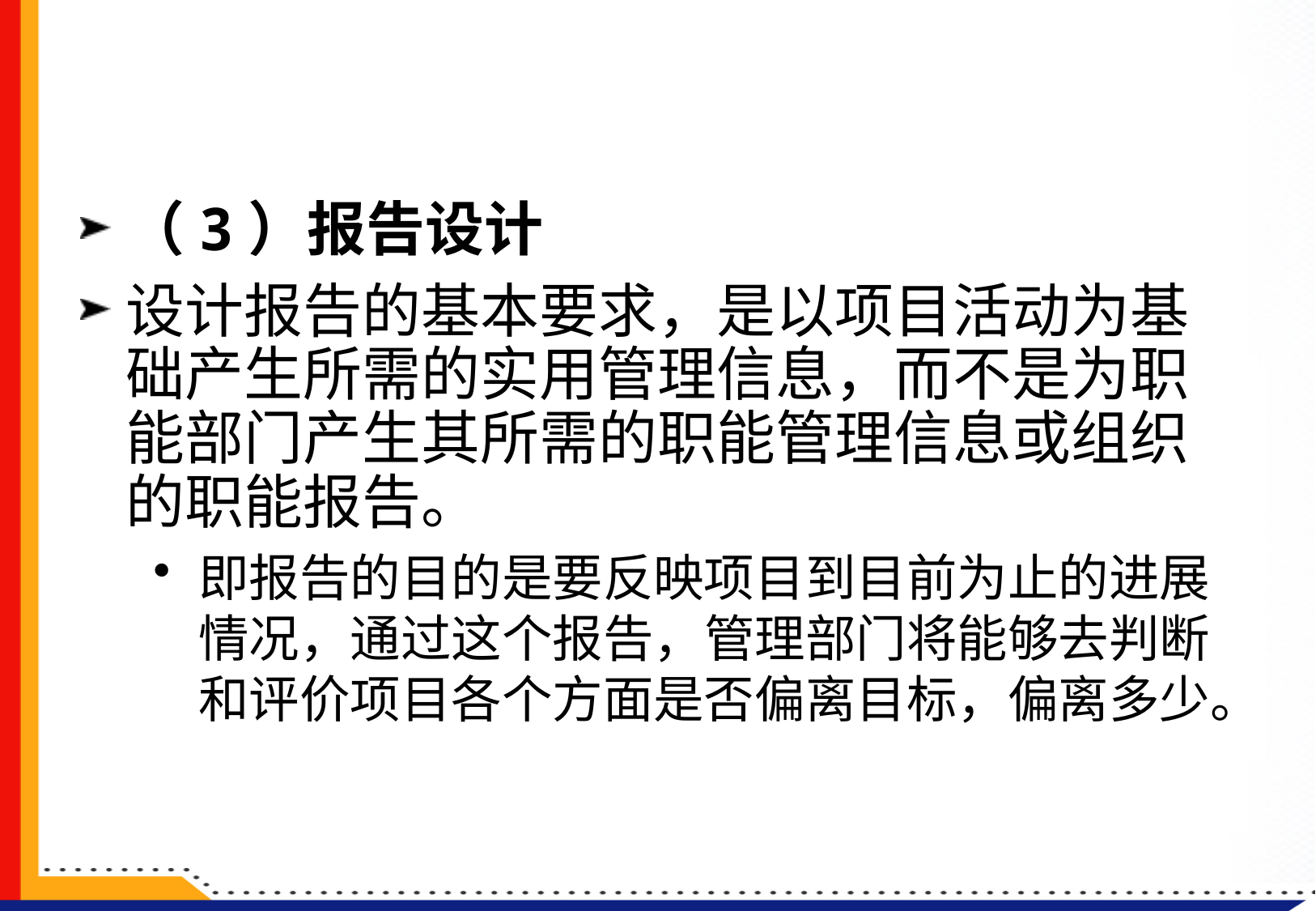

24
#
（3）报告设计
设计报告的基本要求，是以项目活动为基础产生所需的实用管理信息，而不是为职能部门产生其所需的职能管理信息或组织的职能报告。
即报告的目的是要反映项目到目前为止的进展情况，通过这个报告，管理部门将能够去判断和评价项目各个方面是否偏离目标，偏离多少。